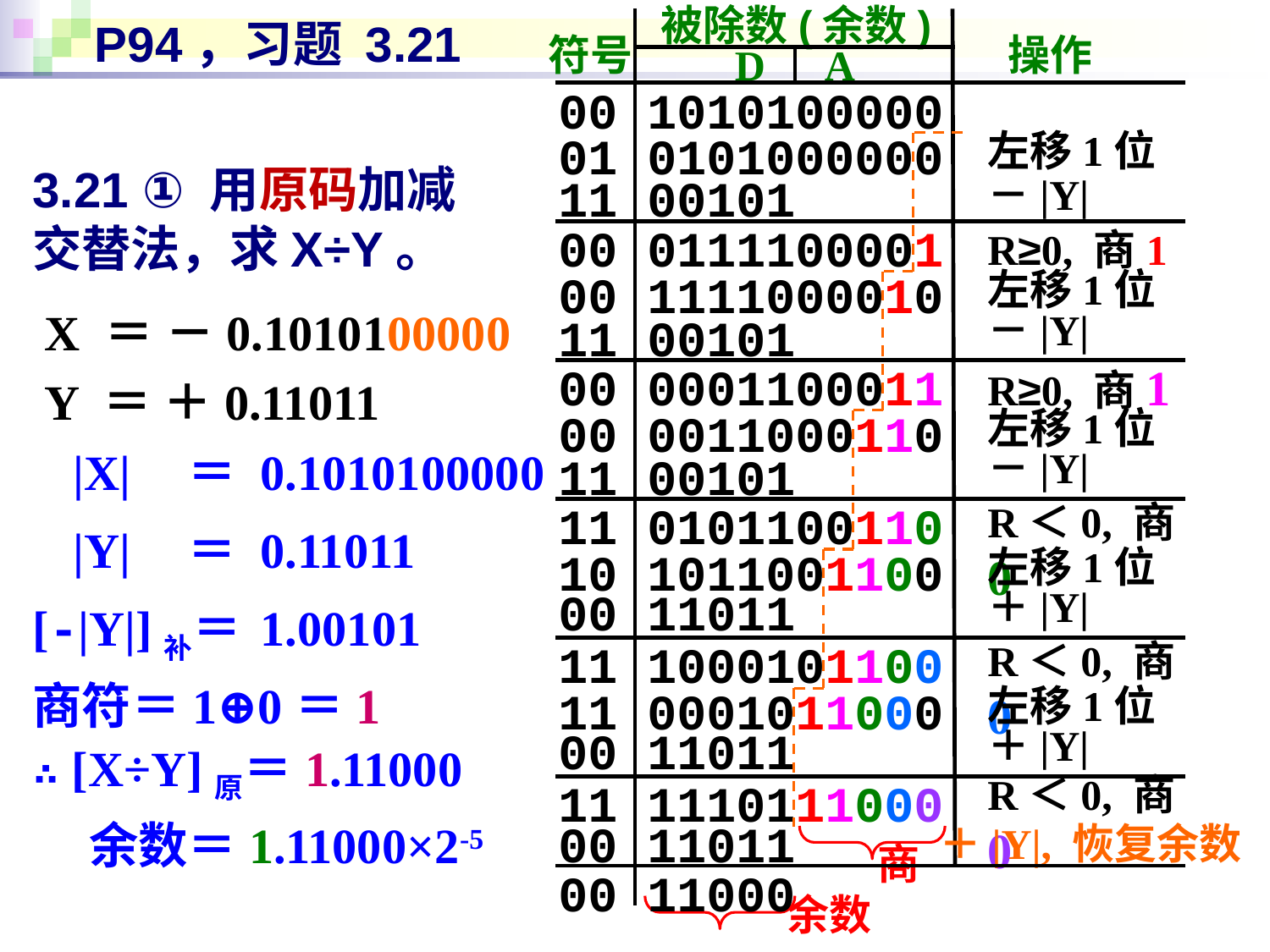

被除数(余数)
# P94，习题 3.21
符号
操作
D     A
00 1010100000
左移1位
01 0101000000
3.21 ① 用原码加减交替法，求X÷Y。
11 00101
－|Y|
00 0111100001
R≥0, 商1
左移1位
00 1111000010
 X ＝ －0.1010100000
 Y ＝ ＋0.11011
  [|X|]原＝ 0.1010100000
  [|Y|]原＝ 0.11011
[-|Y|]补＝ 1.00101
商符＝1⊕0＝1
－|Y|
11 00101
00 0001100011
R≥0, 商1
左移1位
00 0011000110
－|Y|
11 00101
11 0101100110
R＜0, 商0
左移1位
10 1011001100
＋|Y|
00 11011
11 1000101100
R＜0, 商0
左移1位
11 0001011000
＋|Y|
00 11011
∴ [X÷Y]原＝1.11000
    余数＝1.11000×2-5
R＜0, 商0
11 1110111000

00 11011
＋|Y|, 恢复余数
商

00 11000
余数
38